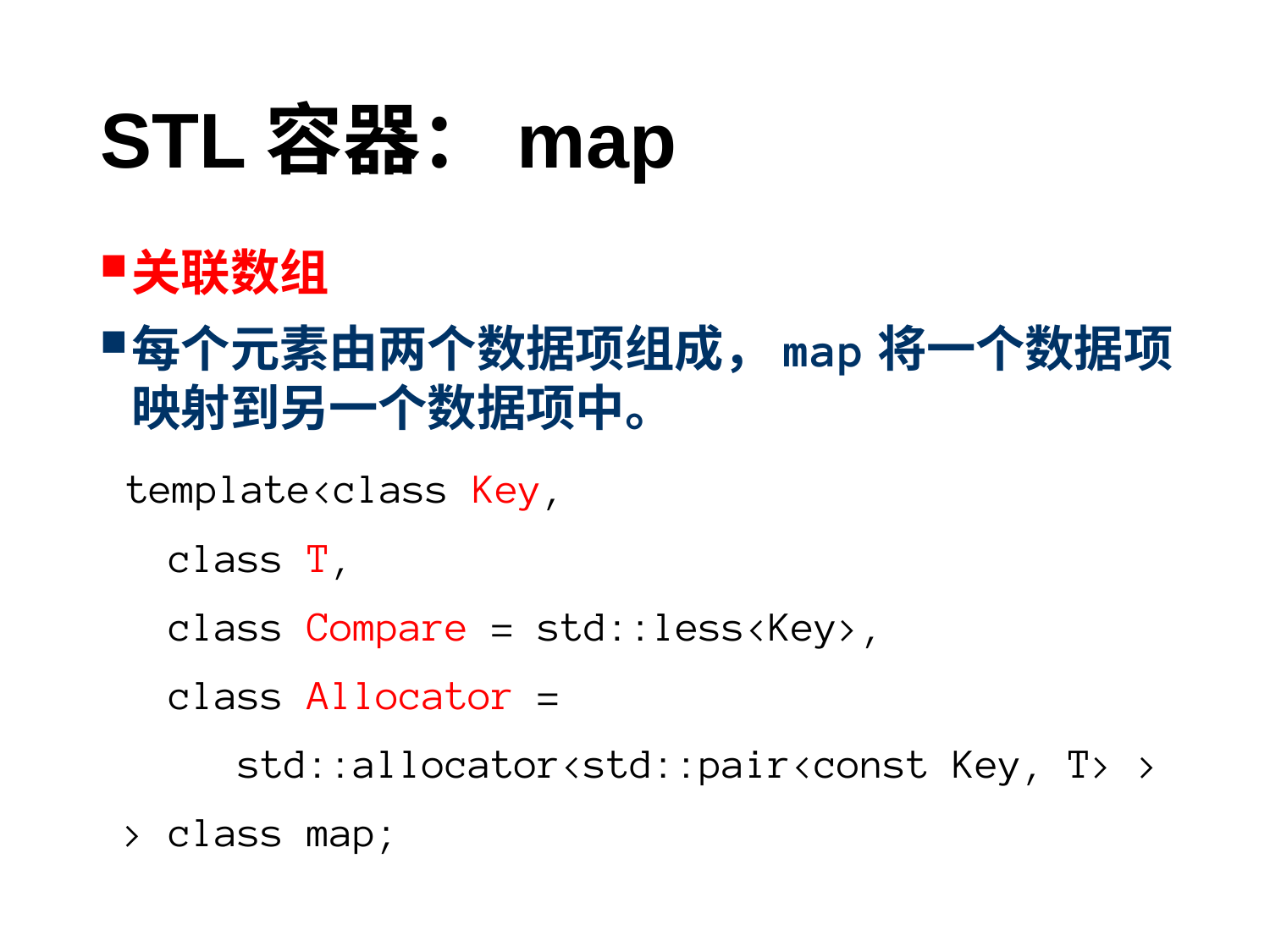

# STL容器：map
关联数组
每个元素由两个数据项组成，map将一个数据项映射到另一个数据项中。
 template<class Key,
   class T,
   class Compare = std::less<Key>,
   class Allocator =
      std::allocator<std::pair<const Key, T> >
 > class map;
50